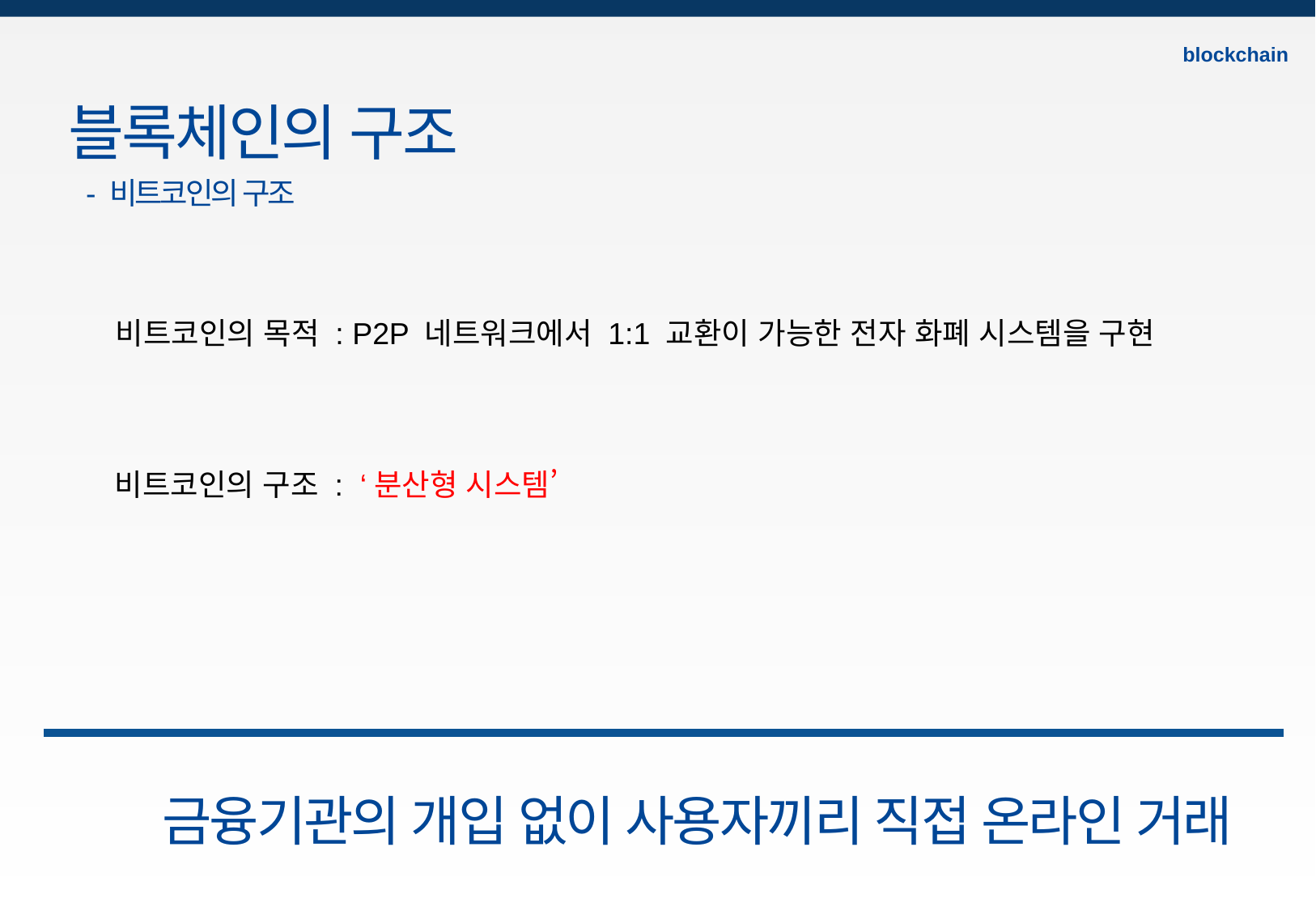

blockchain
블록체인의 구조
      - 비트코인의 구조
비트코인의 목적 : P2P 네트워크에서 1:1 교환이 가능한 전자 화폐 시스템을 구현

비트코인의 구조 :  ‘분산형 시스템’
금융기관의 개입 없이 사용자끼리 직접 온라인 거래